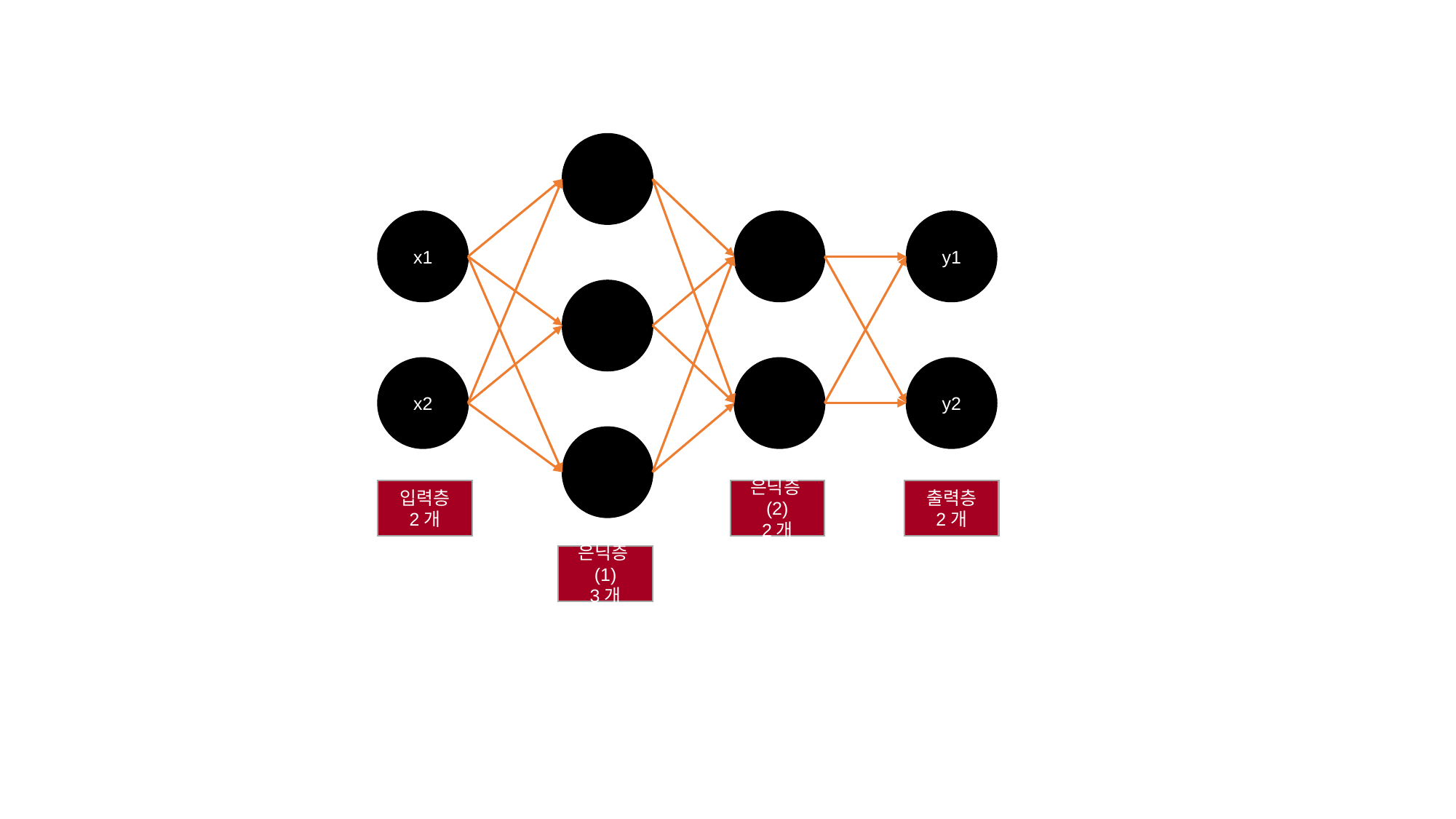

x1

y1
x2

y2
입력층
2개
은닉층(2)
2개
출력층
2개
은닉층(1)
3개